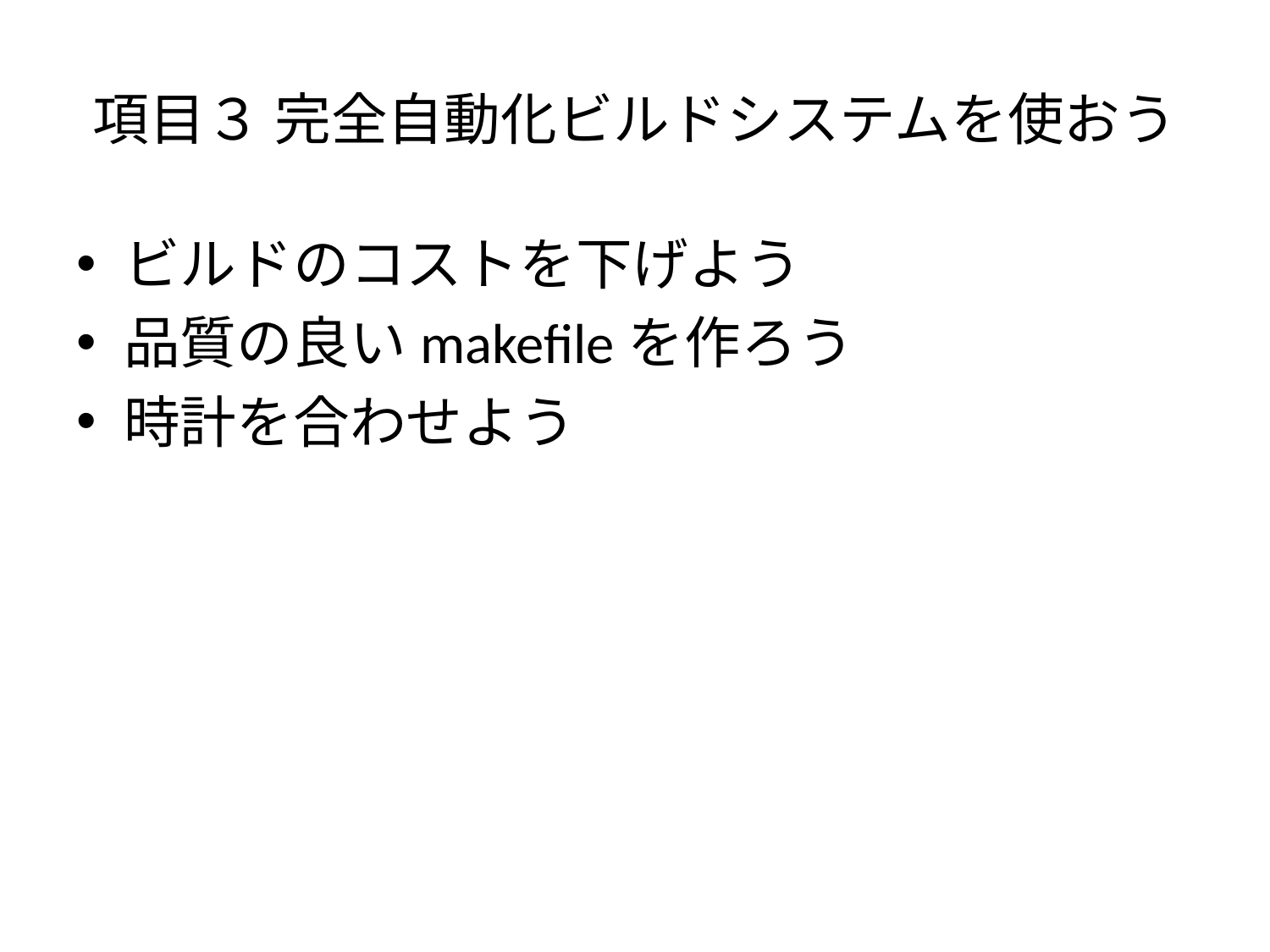

# 項目３ 完全自動化ビルドシステムを使おう
ビルドのコストを下げよう
品質の良いmakefileを作ろう
時計を合わせよう